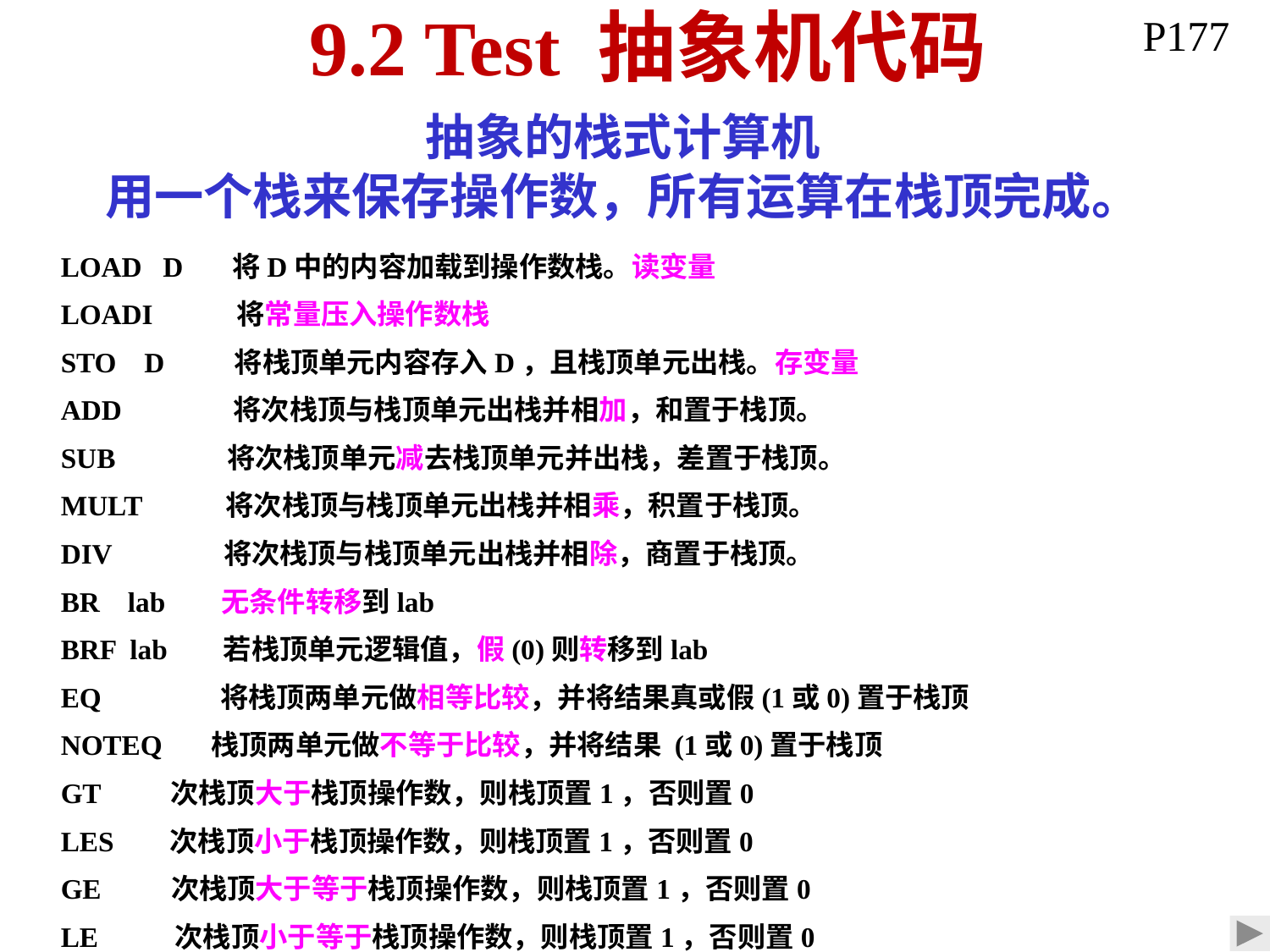

# 9.2 Test 抽象机代码
P177
抽象的栈式计算机
用一个栈来保存操作数，所有运算在栈顶完成。

LOAD   D      将D中的内容加载到操作数栈。读变量
LOADI           将常量压入操作数栈
STO    D         将栈顶单元内容存入D，且栈顶单元出栈。存变量
ADD               将次栈顶与栈顶单元出栈并相加，和置于栈顶。
SUB               将次栈顶单元减去栈顶单元并出栈，差置于栈顶。
MULT           将次栈顶与栈顶单元出栈并相乘，积置于栈顶。
DIV               将次栈顶与栈顶单元出栈并相除，商置于栈顶。
BR    lab       无条件转移到lab
BRF  lab       若栈顶单元逻辑值，假(0)则转移到lab
EQ                将栈顶两单元做相等比较，并将结果真或假(1或0)置于栈顶
NOTEQ      栈顶两单元做不等于比较，并将结果 (1或0)置于栈顶
GT         次栈顶大于栈顶操作数，则栈顶置1，否则置0
LES       次栈顶小于栈顶操作数，则栈顶置1，否则置0
GE         次栈顶大于等于栈顶操作数，则栈顶置1，否则置0
LE          次栈顶小于等于栈顶操作数，则栈顶置1，否则置0
IN          从标准输入设备(键盘)读入一个整型数据，并入操作数栈
OUT      将栈顶单元内容出栈，并输出到标准输出设备上(显示器)
STOP     停止执行
CAL            函数调用
ENTER      在栈中为函数调用开辟数据区
RETURN  从函数返回